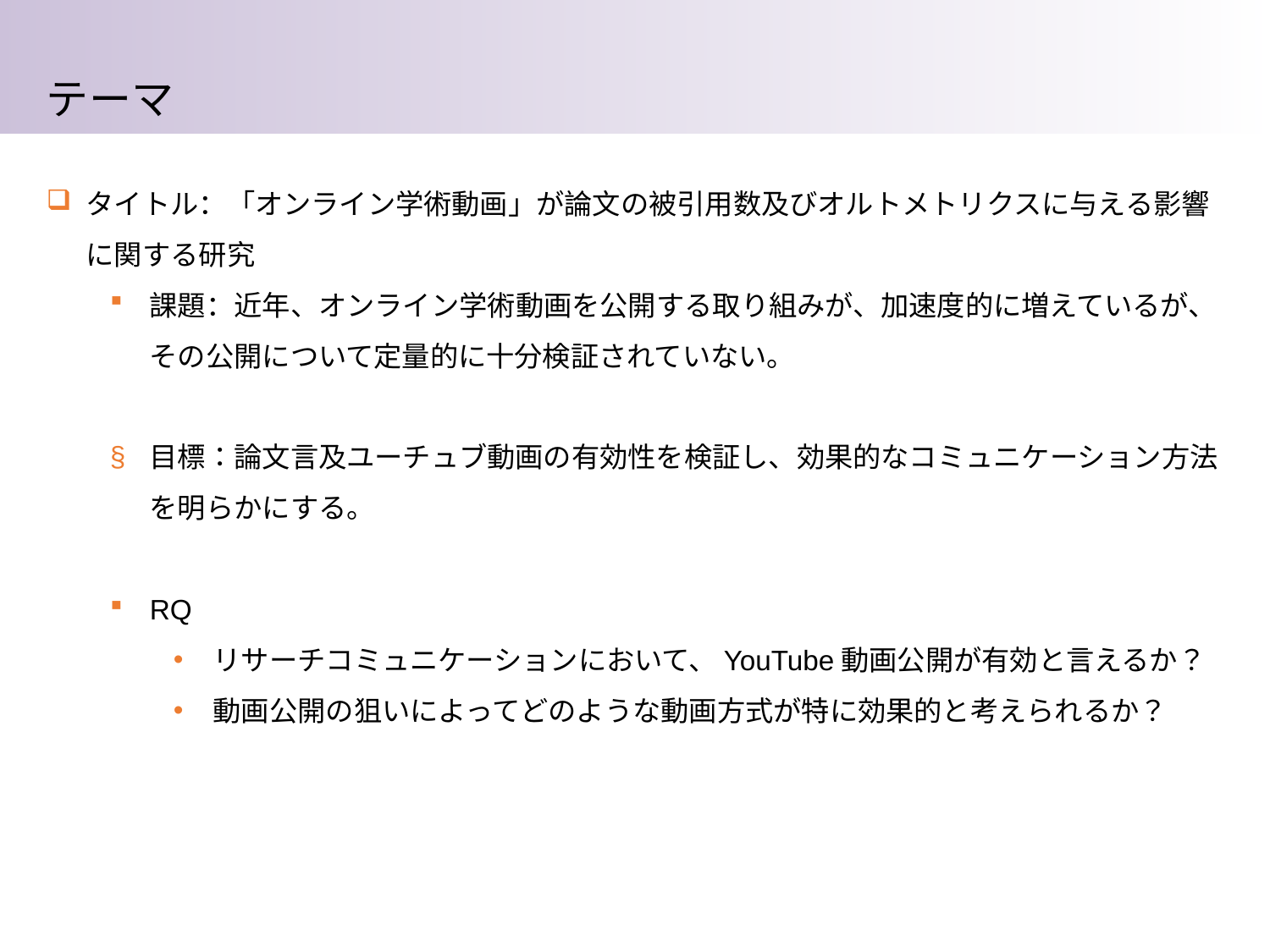

テーマ
タイトル：「オンライン学術動画」が論文の被引用数及びオルトメトリクスに与える影響に関する研究
課題：近年、オンライン学術動画を公開する取り組みが、加速度的に増えているが、その公開について定量的に十分検証されていない。

目標：論文言及ユーチュブ動画の有効性を検証し、効果的なコミュニケーション方法を明らかにする。

RQ
リサーチコミュニケーションにおいて、YouTube動画公開が有効と言えるか？
動画公開の狙いによってどのような動画方式が特に効果的と考えられるか？